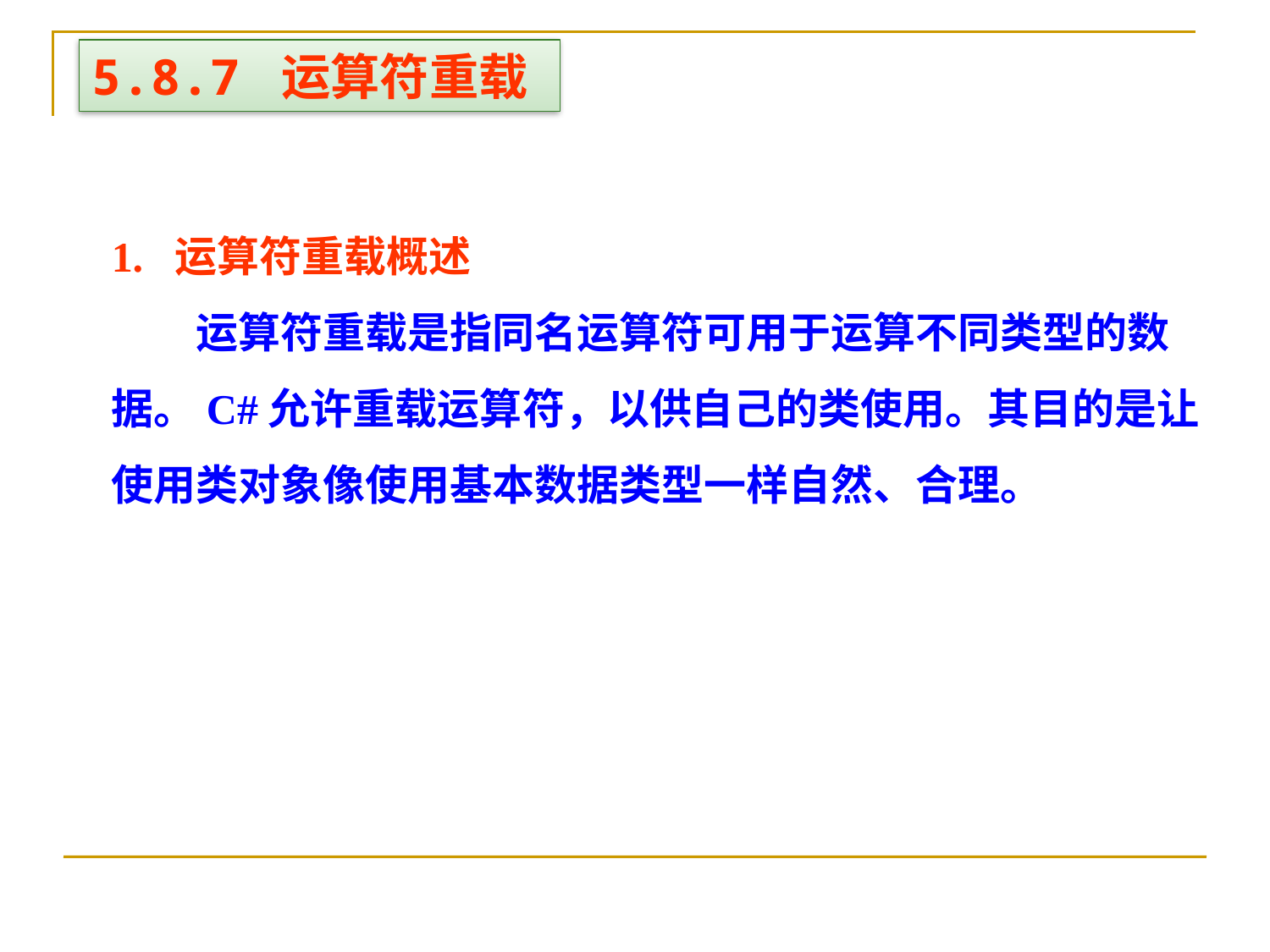

5.8.7 运算符重载
1.  运算符重载概述
　　运算符重载是指同名运算符可用于运算不同类型的数据。C#允许重载运算符，以供自己的类使用。其目的是让使用类对象像使用基本数据类型一样自然、合理。